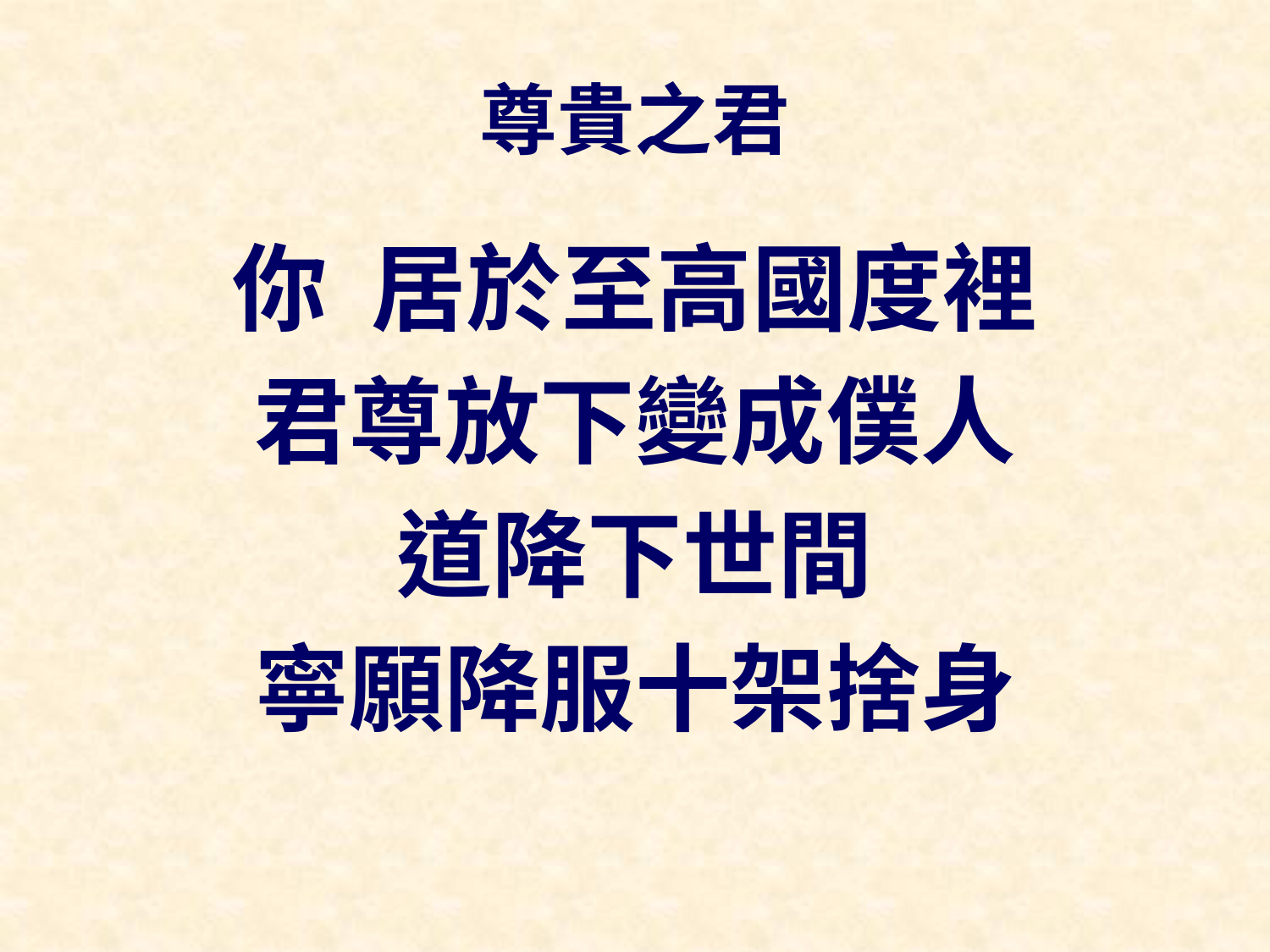

# 尊貴之君
你  居於至高國度裡
君尊放下變成僕人
道降下世間
寧願降服十架捨身